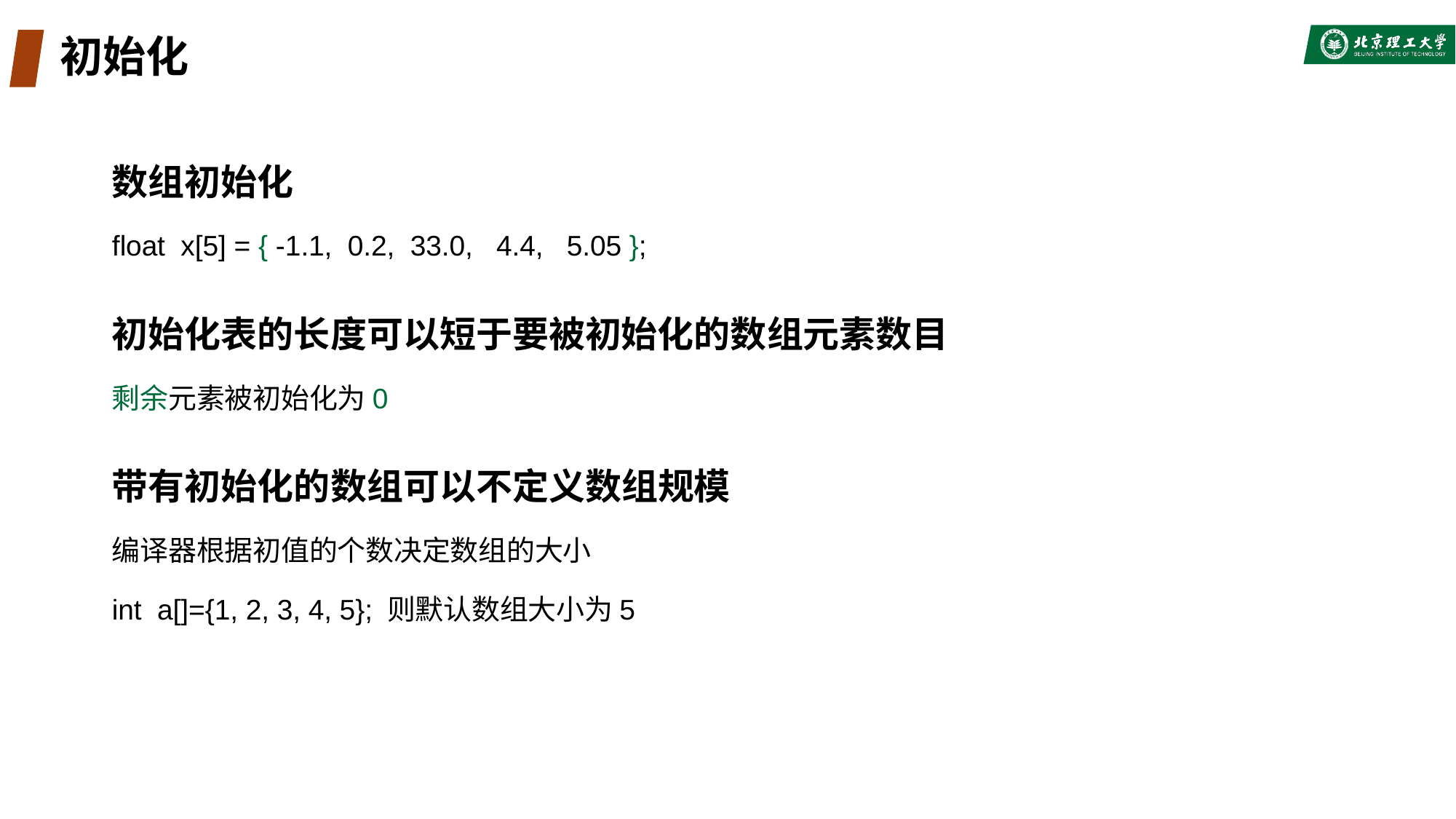

# 初始化
数组初始化
float  x[5] = { -1.1,  0.2,  33.0,   4.4,   5.05 };
初始化表的长度可以短于要被初始化的数组元素数目
剩余元素被初始化为0
带有初始化的数组可以不定义数组规模
编译器根据初值的个数决定数组的大小
int  a[]={1, 2, 3, 4, 5}; 则默认数组大小为5